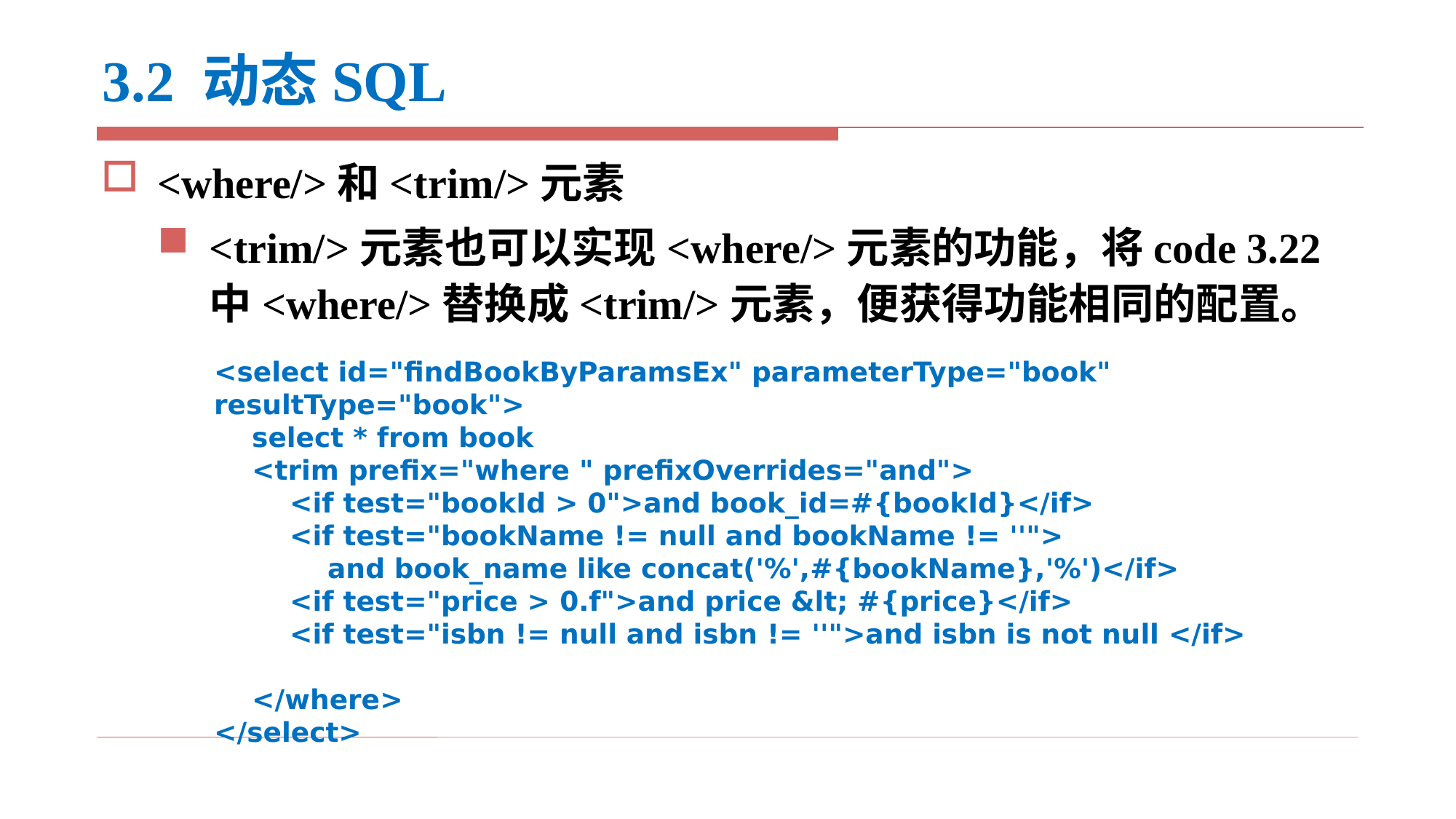

# 3.2 动态SQL
<where/>和<trim/>元素
<trim/>元素也可以实现<where/>元素的功能，将code 3.22中<where/>替换成<trim/>元素，便获得功能相同的配置。
<select id="findBookByParamsEx" parameterType="book" resultType="book">
    select * from book
    <trim prefix="where " prefixOverrides="and">
        <if test="bookId > 0">and book_id=#{bookId}</if>
        <if test="bookName != null and bookName != ''">
            and book_name like concat('%',#{bookName},'%')</if>
        <if test="price > 0.f">and price &lt; #{price}</if>
        <if test="isbn != null and isbn != ''">and isbn is not null </if>
    </where>
</select>
26